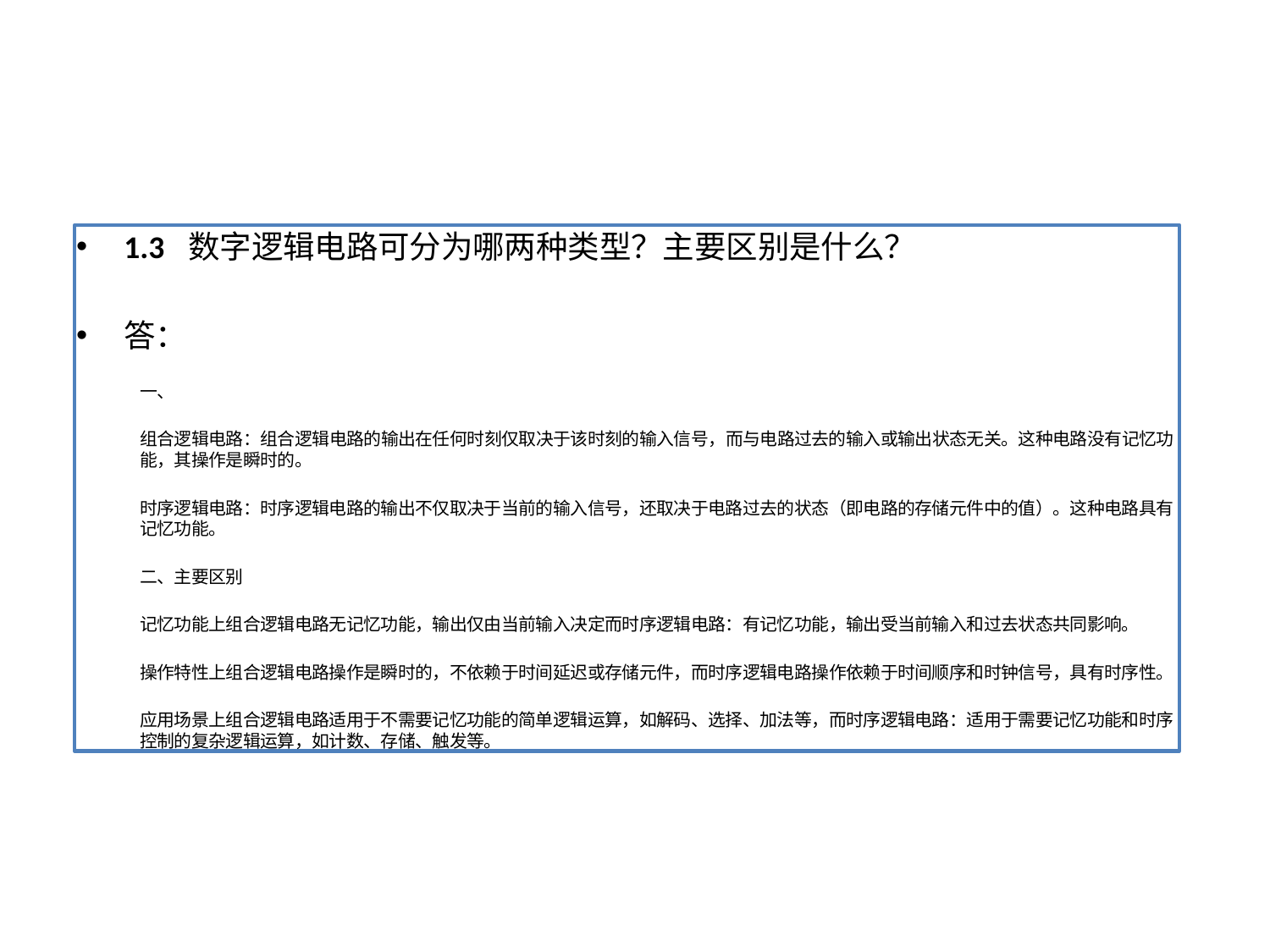

1.3  数字逻辑电路可分为哪两种类型？主要区别是什么？

答：
一、
组合逻辑电路：组合逻辑电路的输出在任何时刻仅取决于该时刻的输入信号，而与电路过去的输入或输出状态无关。这种电路没有记忆功能，其操作是瞬时的。
时序逻辑电路：时序逻辑电路的输出不仅取决于当前的输入信号，还取决于电路过去的状态（即电路的存储元件中的值）。这种电路具有记忆功能。
二、主要区别
记忆功能上组合逻辑电路无记忆功能，输出仅由当前输入决定而时序逻辑电路：有记忆功能，输出受当前输入和过去状态共同影响。
操作特性上组合逻辑电路操作是瞬时的，不依赖于时间延迟或存储元件，而时序逻辑电路操作依赖于时间顺序和时钟信号，具有时序性。
应用场景上组合逻辑电路适用于不需要记忆功能的简单逻辑运算，如解码、选择、加法等，而时序逻辑电路：适用于需要记忆功能和时序控制的复杂逻辑运算，如计数、存储、触发等。